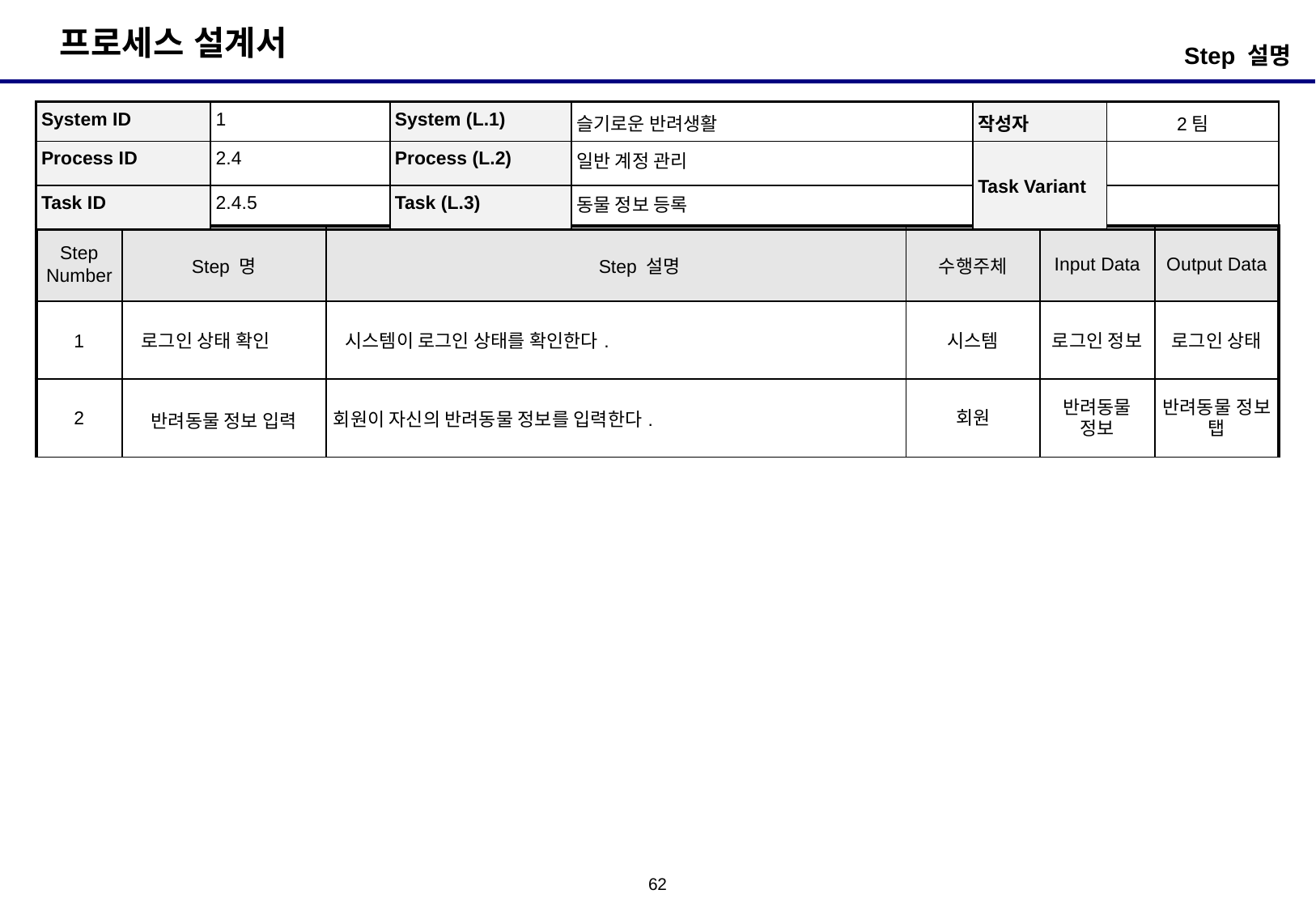

Step 설명
| System ID | 1 | System (L.1) | 슬기로운 반려생활 | 작성자 | 2팀 |
| --- | --- | --- | --- | --- | --- |
| Process ID | 2.4 | Process (L.2) | 일반 계정 관리 | Task Variant |  |
| Task ID | 2.4.5 | Task (L.3) | 동물 정보 등록 |  |  |
| Step Number | Step 명 | Step 설명 | 수행주체 | Input Data | Output Data |
| --- | --- | --- | --- | --- | --- |
| 1 | 로그인 상태 확인 | 시스템이 로그인 상태를 확인한다. | 시스템 | 로그인 정보 | 로그인 상태 |
| 2 | 반려동물 정보 입력 | 회원이 자신의 반려동물 정보를 입력한다. | 회원 | 반려동물 정보 | 반려동물 정보 탭 |